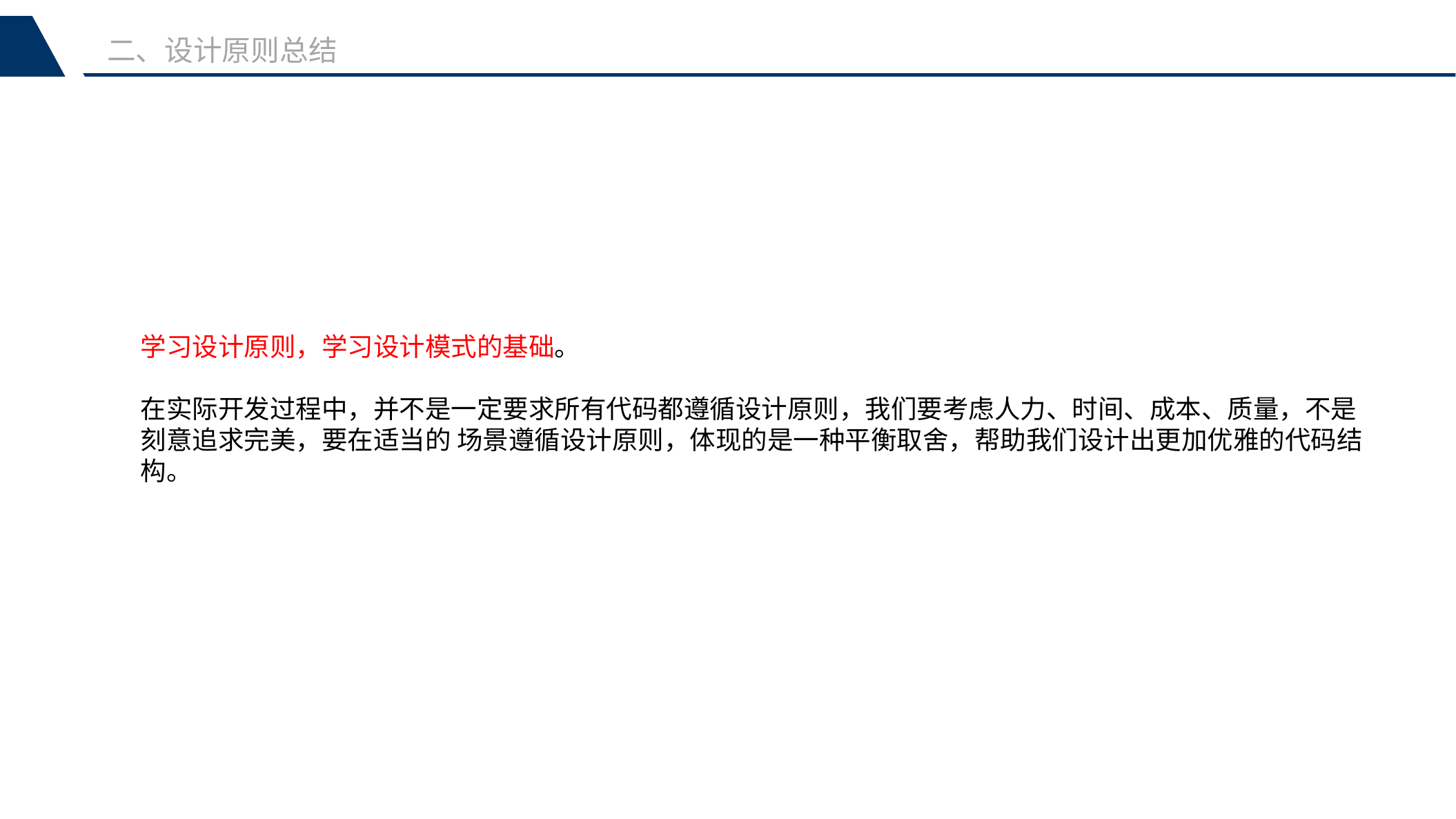

二、设计原则总结

学习设计原则，学习设计模式的基础。

在实际开发过程中，并不是一定要求所有代码都遵循设计原则，我们要考虑人力、时间、成本、质量，不是刻意追求完美，要在适当的 场景遵循设计原则，体现的是一种平衡取舍，帮助我们设计出更加优雅的代码结构。